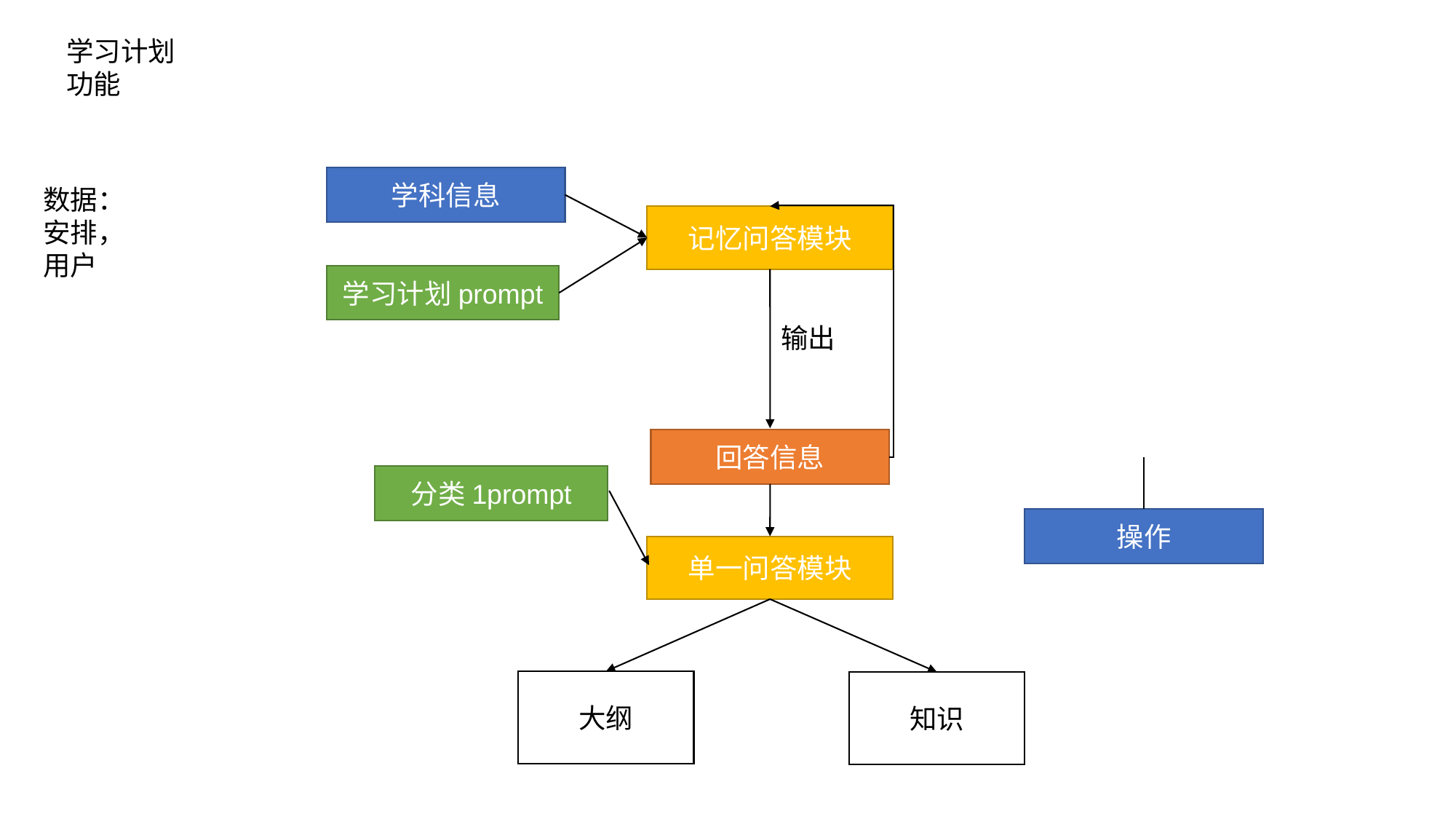

学习计划功能
学科信息
数据：
安排，
用户
记忆问答模块
学习计划prompt
输出
回答信息
分类1prompt
操作
单一问答模块
大纲
知识